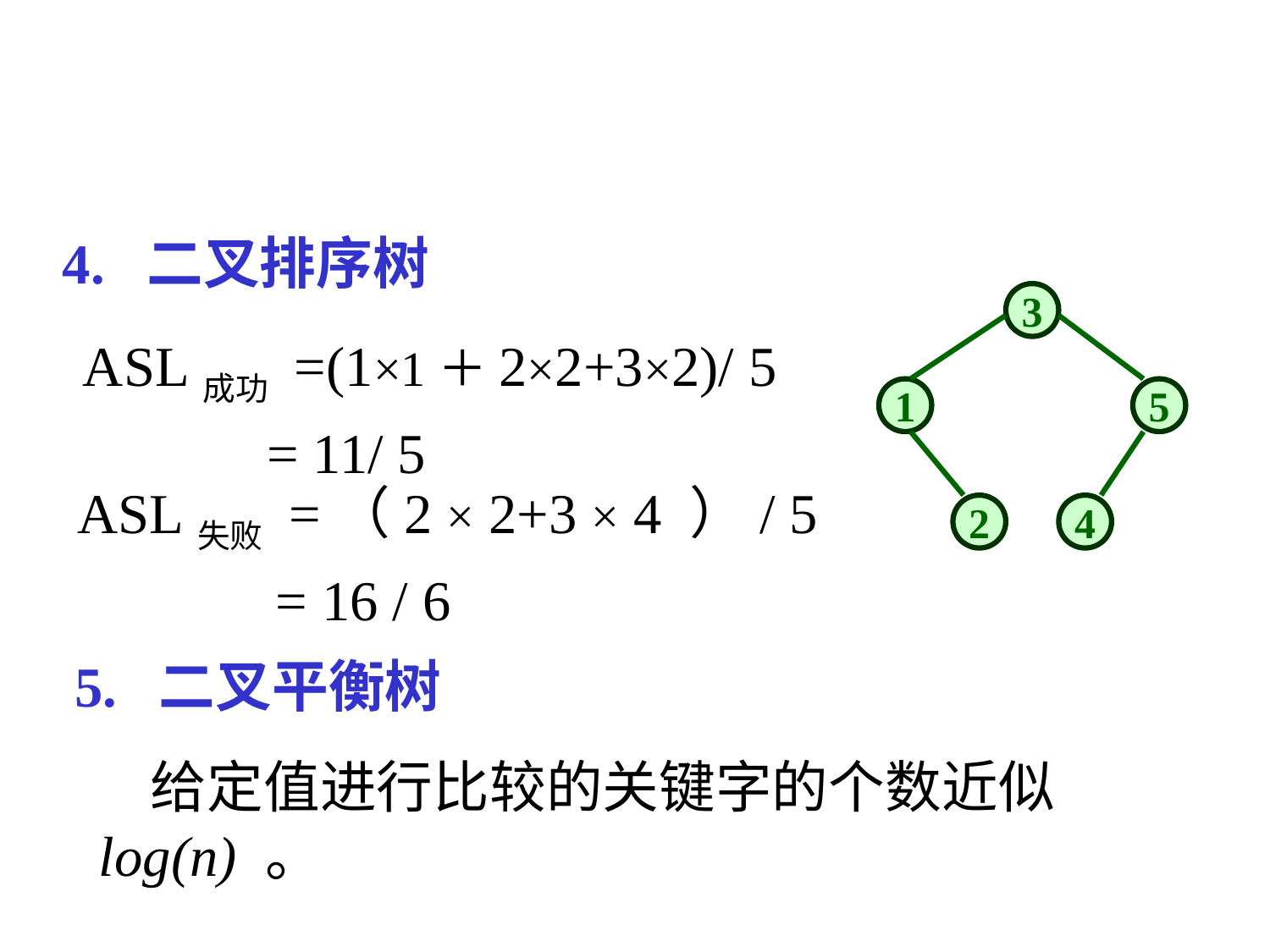

4.  二叉排序树
3

1
5

2
4
ASL成功 =(1×1＋2×2+3×2)/ 5
             = 11/ 5
ASL失败 =（2 × 2+3 × 4 ）/ 5
              = 16 / 6
5.  二叉平衡树
   给定值进行比较的关键字的个数近似log(n) 。